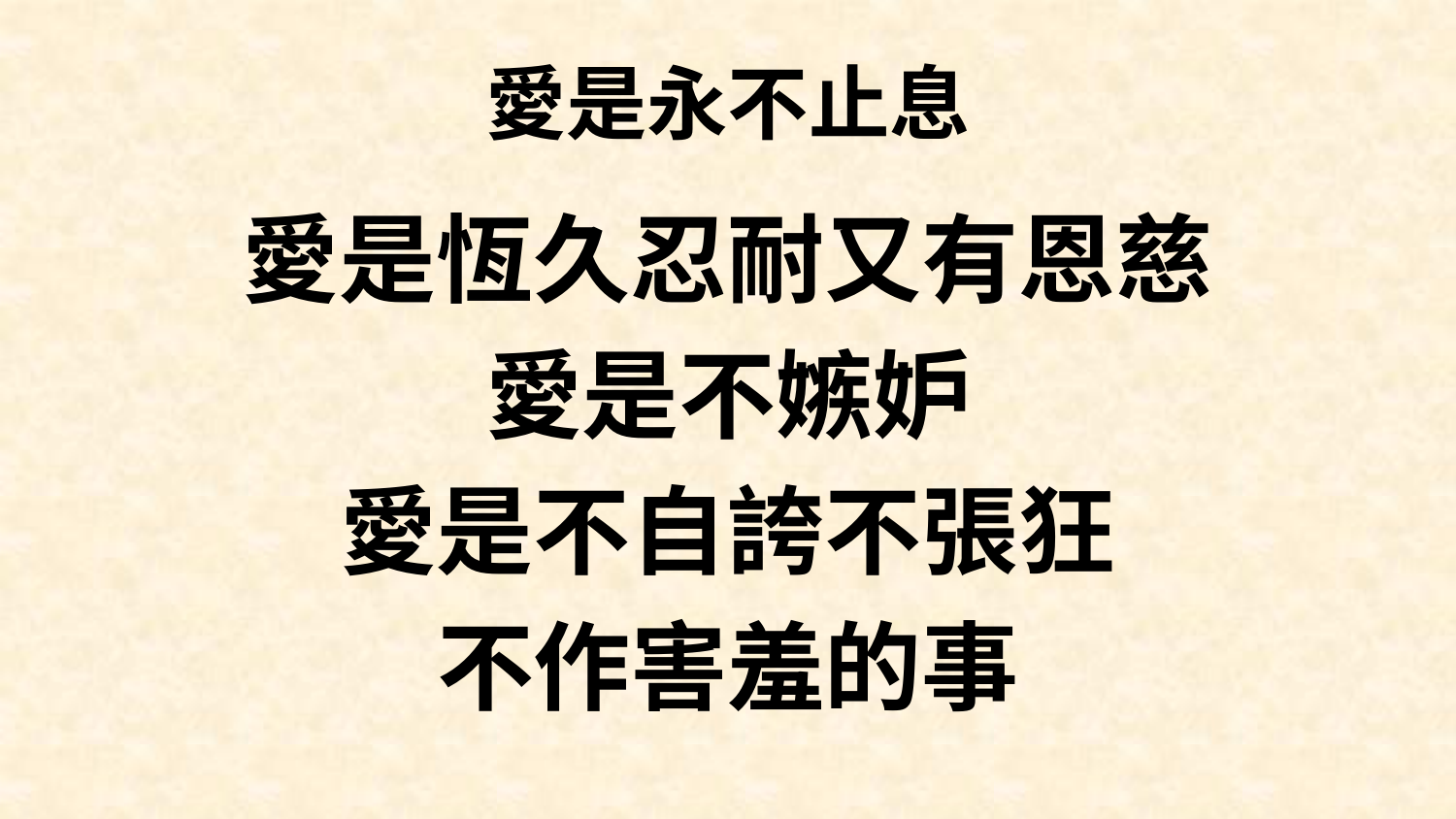

# 愛是永不止息
愛是恆久忍耐又有恩慈
愛是不嫉妒
愛是不自誇不張狂
不作害羞的事